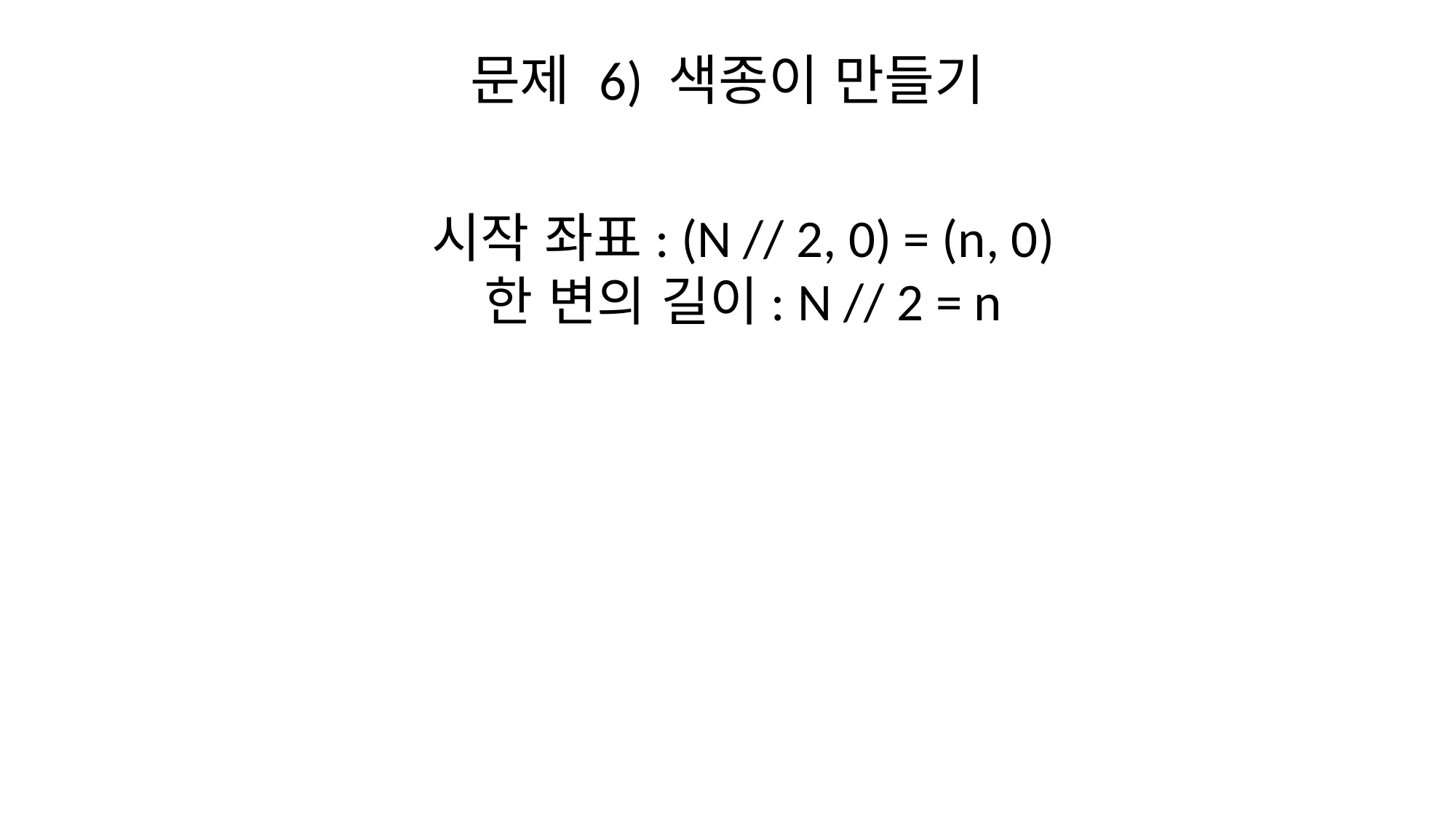

# 문제 6) 색종이 만들기
시작 좌표: (N // 2, 0) = (n, 0)
한 변의 길이: N // 2 = n